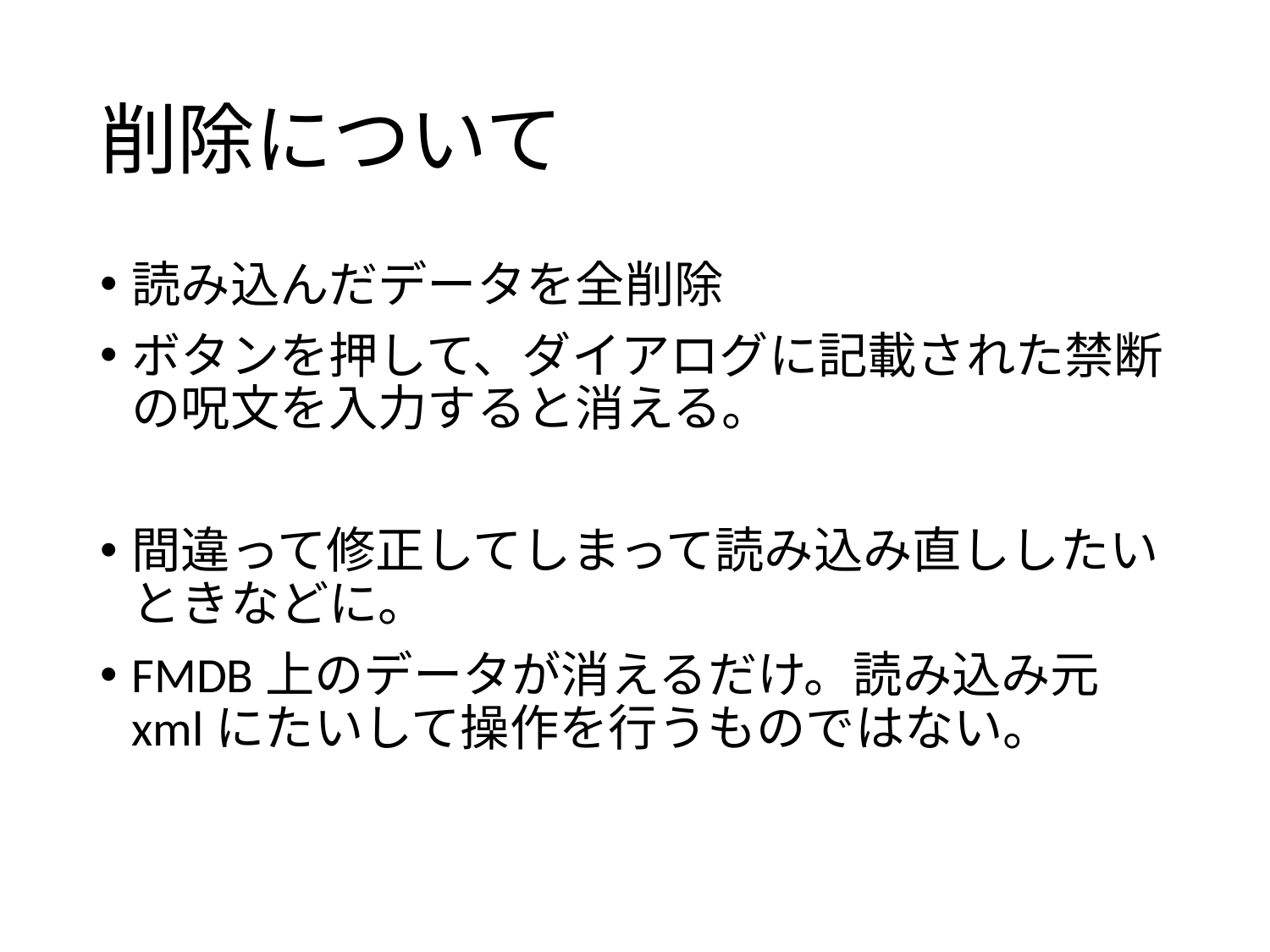

# 削除について
読み込んだデータを全削除
ボタンを押して、ダイアログに記載された禁断の呪文を入力すると消える。

間違って修正してしまって読み込み直ししたいときなどに。
FMDB上のデータが消えるだけ。読み込み元xmlにたいして操作を行うものではない。